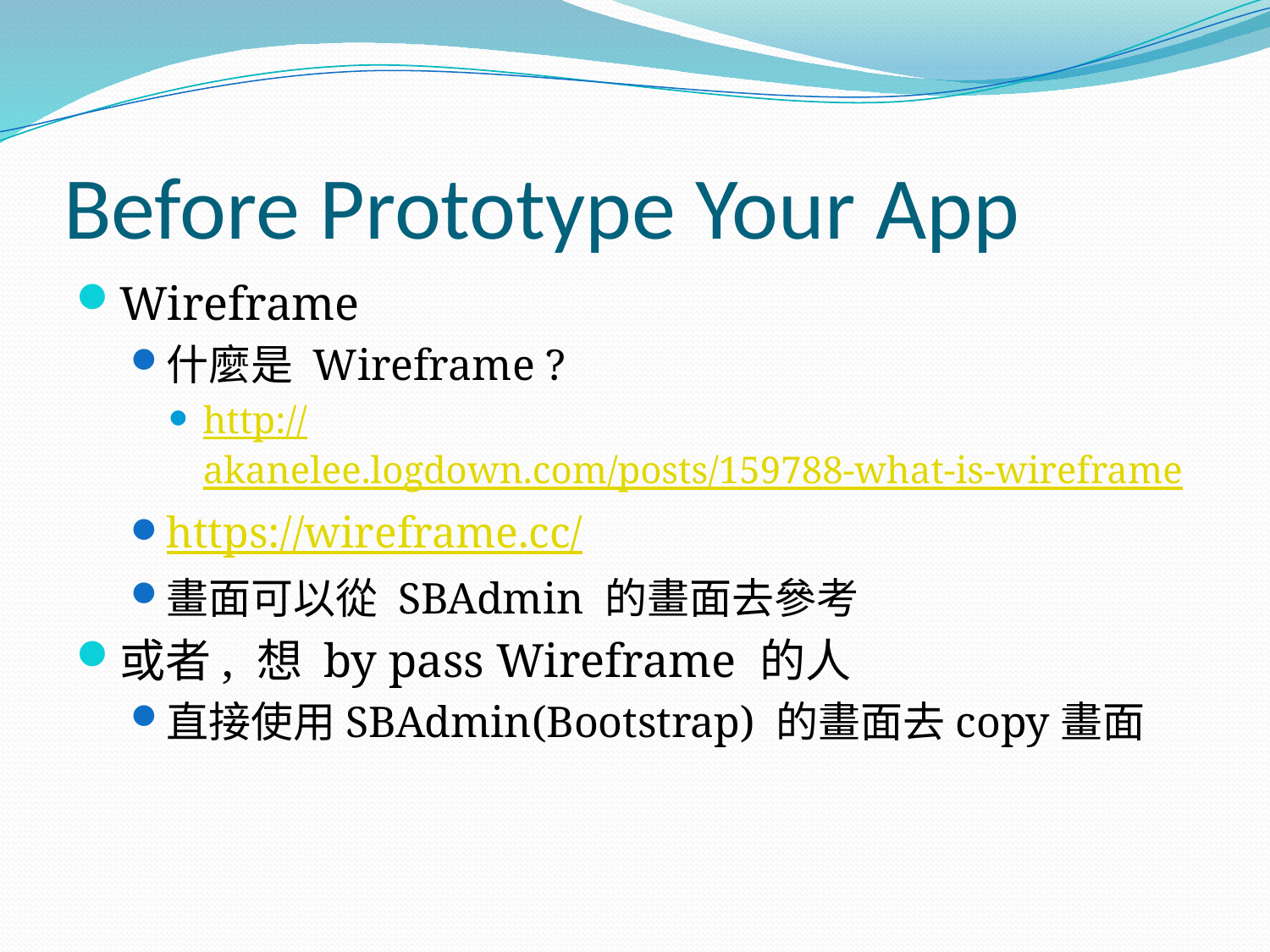

# Before Prototype Your App
Wireframe
什麼是 Wireframe ?
http://akanelee.logdown.com/posts/159788-what-is-wireframe
https://wireframe.cc/
畫面可以從 SBAdmin 的畫面去參考
或者, 想 by pass Wireframe 的人
直接使用SBAdmin(Bootstrap) 的畫面去copy畫面